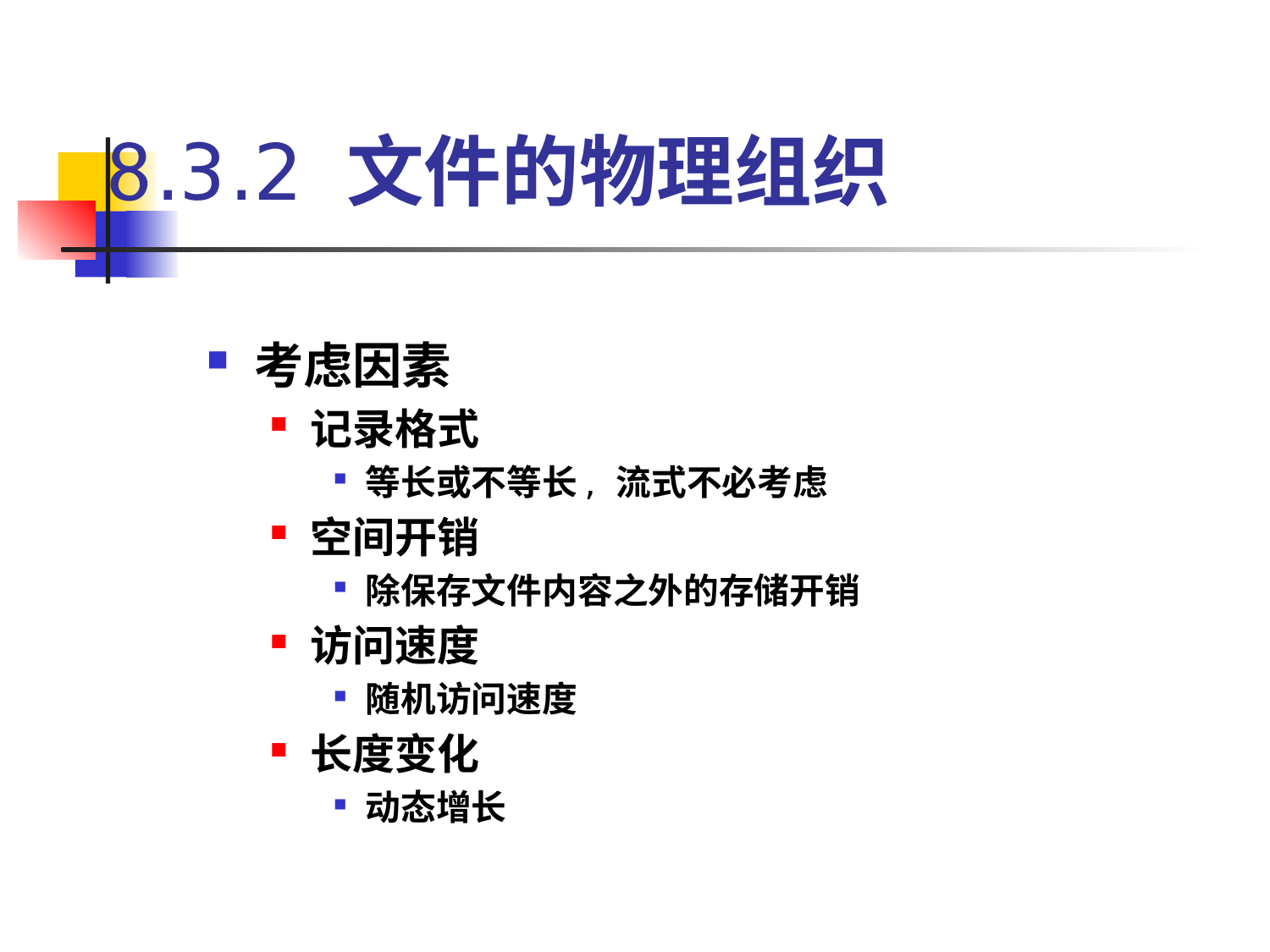

# 8.3.2 文件的物理组织
考虑因素
记录格式
等长或不等长, 流式不必考虑
空间开销
除保存文件内容之外的存储开销
访问速度
随机访问速度
长度变化
动态增长